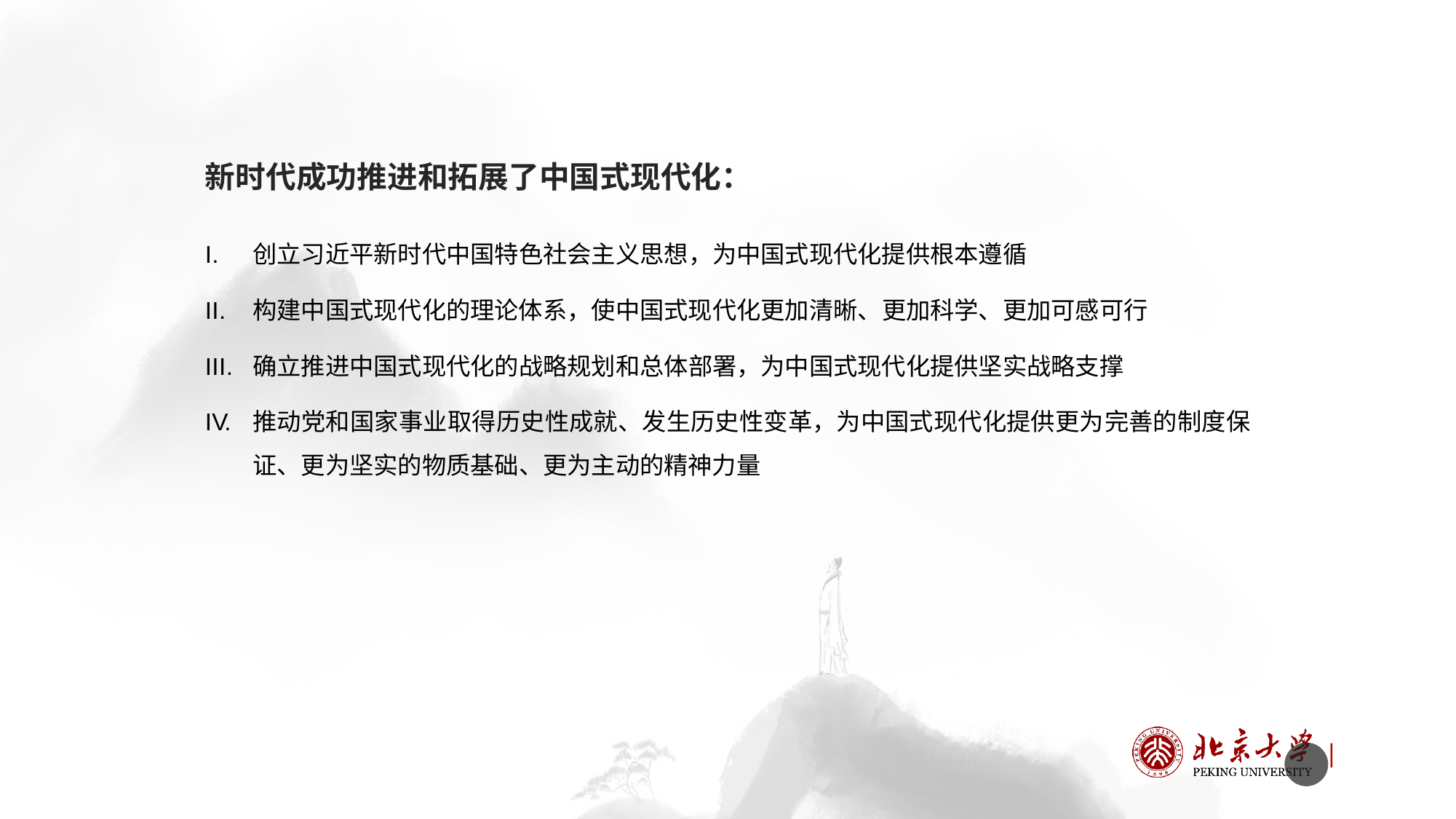

新时代成功推进和拓展了中国式现代化：
创立习近平新时代中国特色社会主义思想，为中国式现代化提供根本遵循
构建中国式现代化的理论体系，使中国式现代化更加清晰、更加科学、更加可感可行
确立推进中国式现代化的战略规划和总体部署，为中国式现代化提供坚实战略支撑
推动党和国家事业取得历史性成就、发生历史性变革，为中国式现代化提供更为完善的制度保证、更为坚实的物质基础、更为主动的精神力量

18